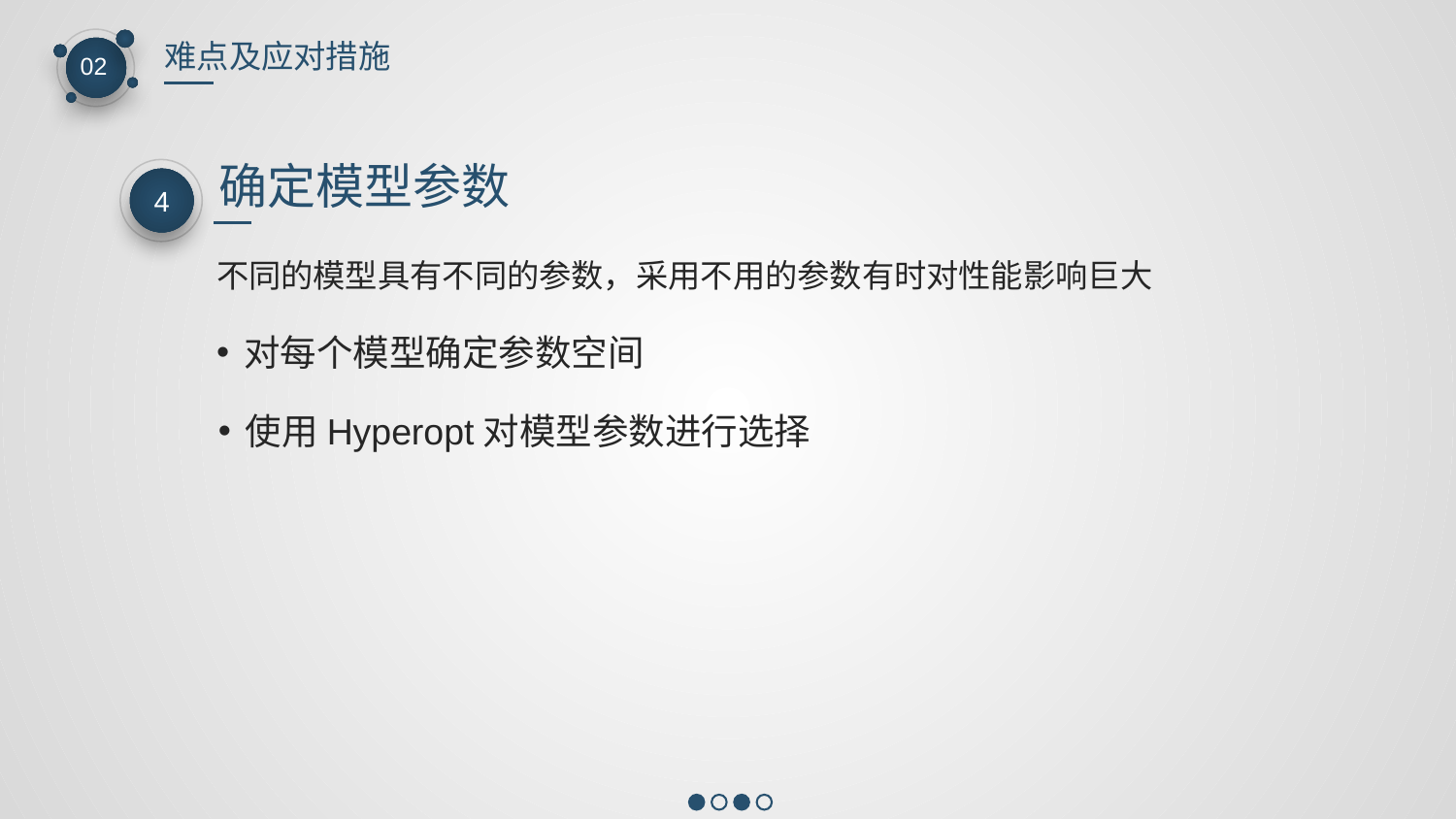

难点及应对措施
02
确定模型参数

4
不同的模型具有不同的参数，采用不用的参数有时对性能影响巨大
对每个模型确定参数空间
使用Hyperopt对模型参数进行选择